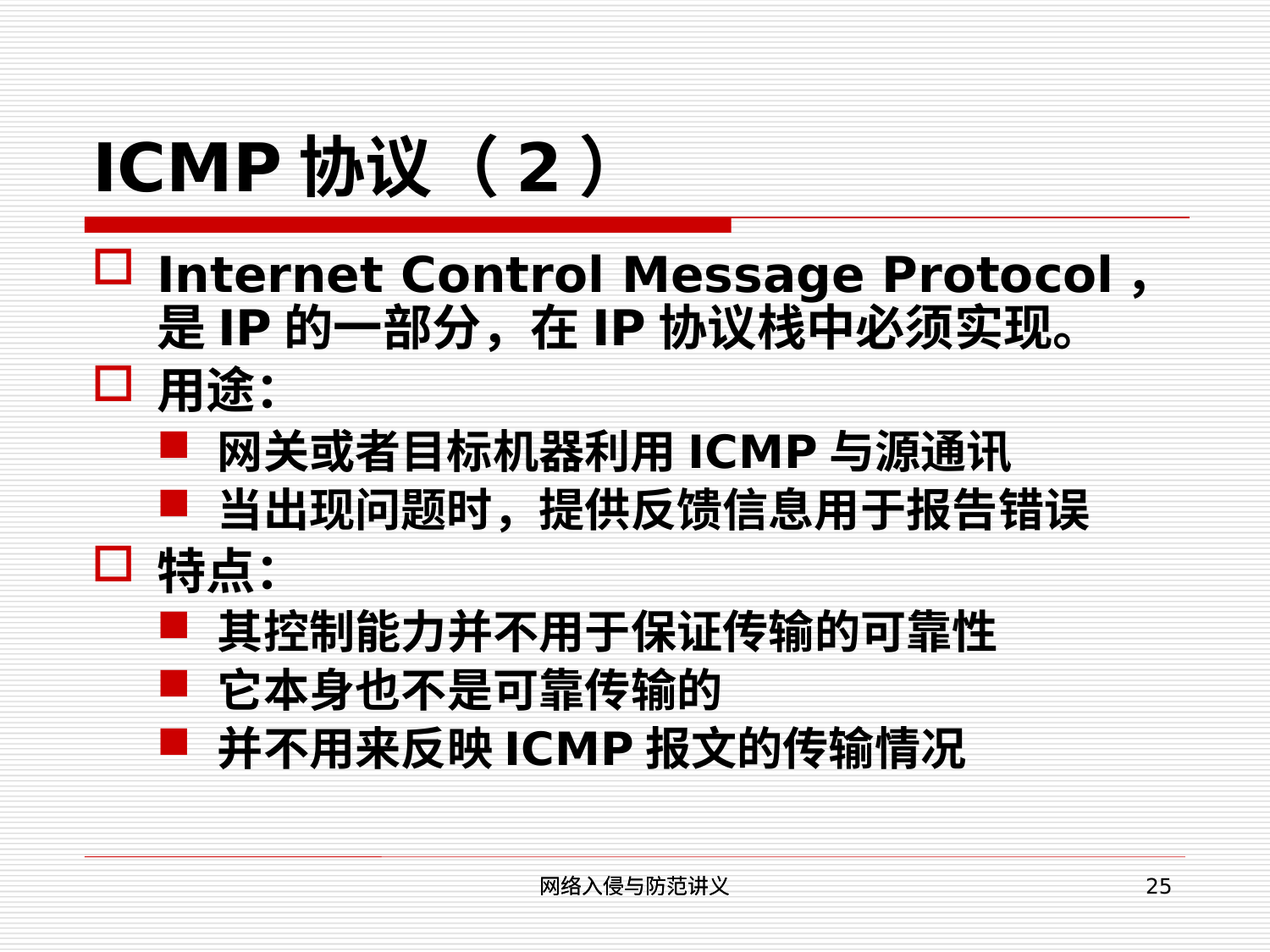

# ICMP协议（2）
Internet Control Message Protocol，是IP的一部分，在IP协议栈中必须实现。
用途：
网关或者目标机器利用ICMP与源通讯
当出现问题时，提供反馈信息用于报告错误
特点：
其控制能力并不用于保证传输的可靠性
它本身也不是可靠传输的
并不用来反映ICMP报文的传输情况

网络入侵与防范讲义
网络入侵与防范讲义
25
25